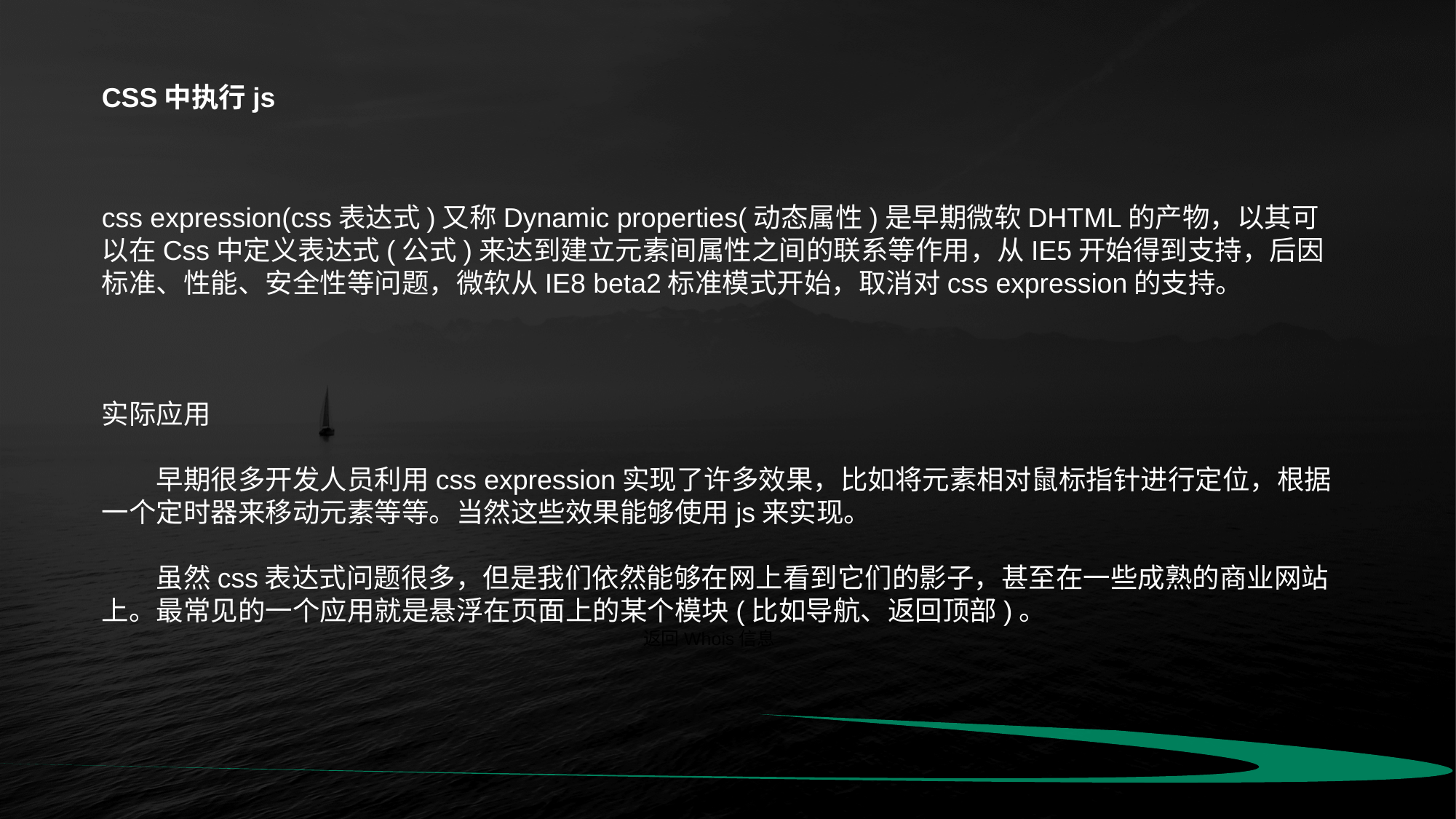

CSS中执行js
css expression(css表达式)又称Dynamic properties(动态属性)是早期微软DHTML的产物，以其可以在Css中定义表达式(公式)来达到建立元素间属性之间的联系等作用，从IE5开始得到支持，后因标准、性能、安全性等问题，微软从IE8 beta2标准模式开始，取消对css expression的支持。

实际应用

　　早期很多开发人员利用css expression实现了许多效果，比如将元素相对鼠标指针进行定位，根据一个定时器来移动元素等等。当然这些效果能够使用js来实现。

　　虽然css表达式问题很多，但是我们依然能够在网上看到它们的影子，甚至在一些成熟的商业网站上。最常见的一个应用就是悬浮在页面上的某个模块(比如导航、返回顶部)。
返回Whois信息